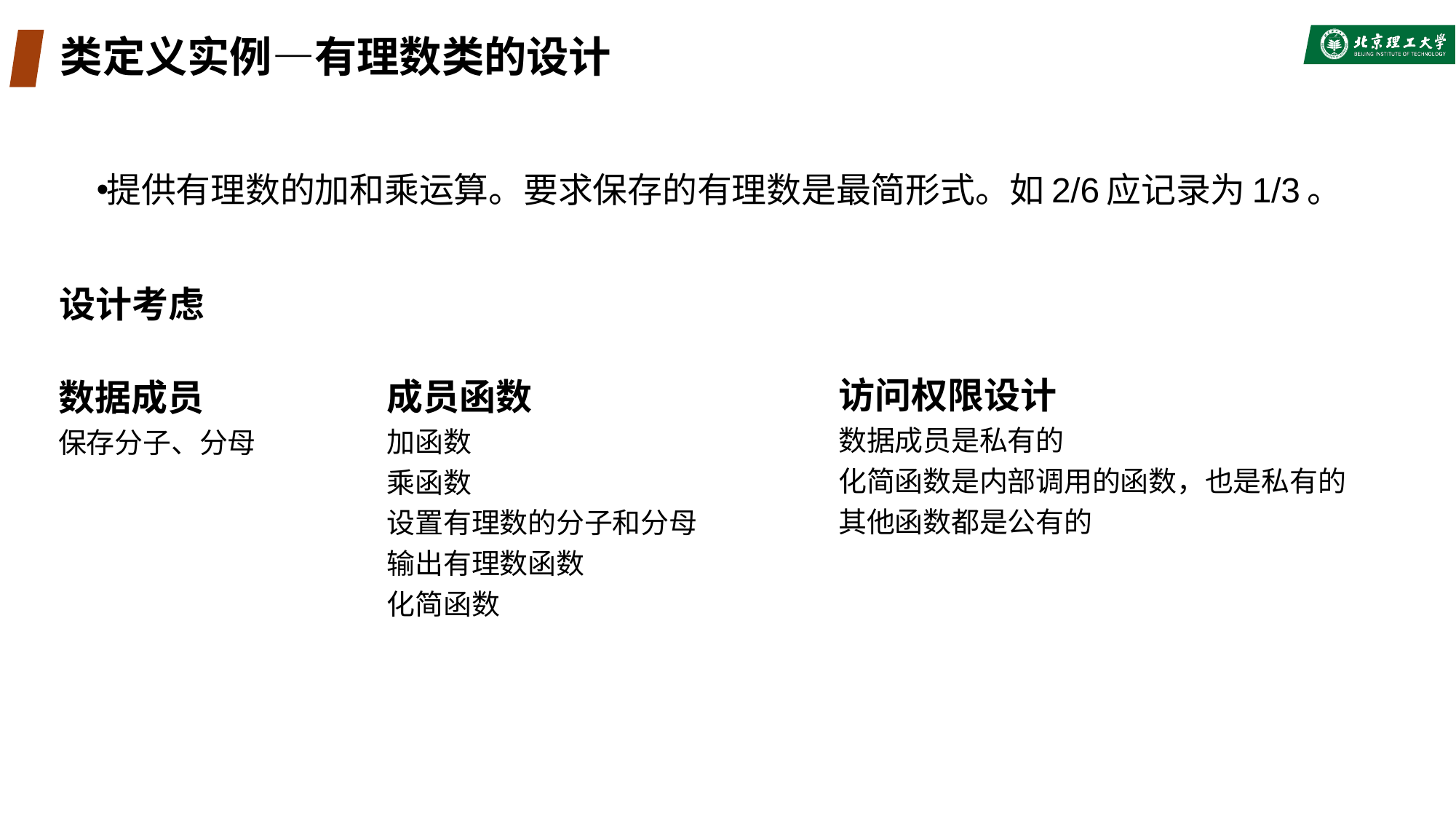

# 类定义实例—有理数类的设计
提供有理数的加和乘运算。要求保存的有理数是最简形式。如2/6应记录为1/3。
设计考虑
访问权限设计
数据成员是私有的
化简函数是内部调用的函数，也是私有的
其他函数都是公有的
成员函数
加函数
乘函数
设置有理数的分子和分母
输出有理数函数
化简函数
数据成员
保存分子、分母